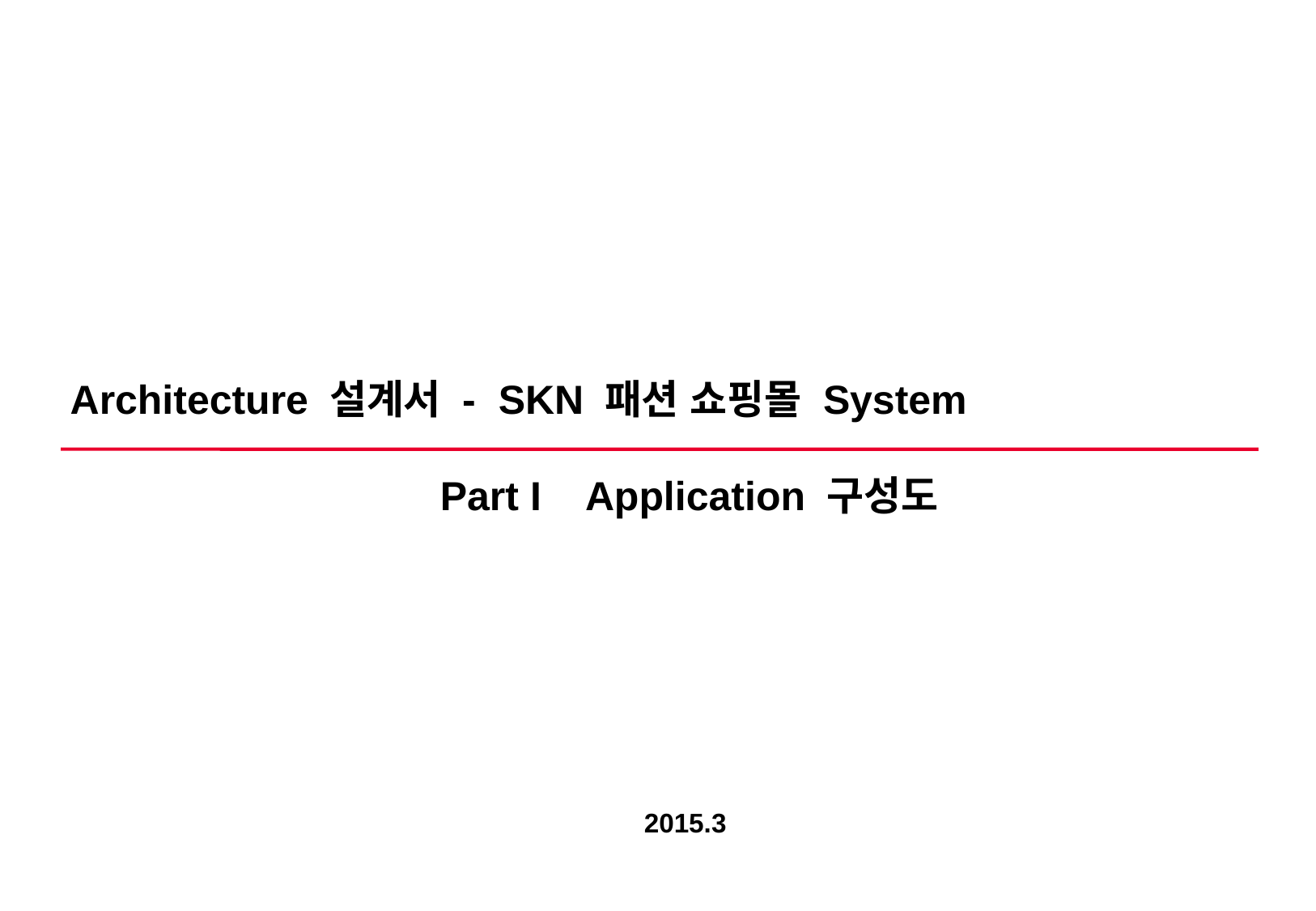

# Architecture 설계서 -  SKN 패션 쇼핑몰 System
Part I    Application 구성도
2015.3